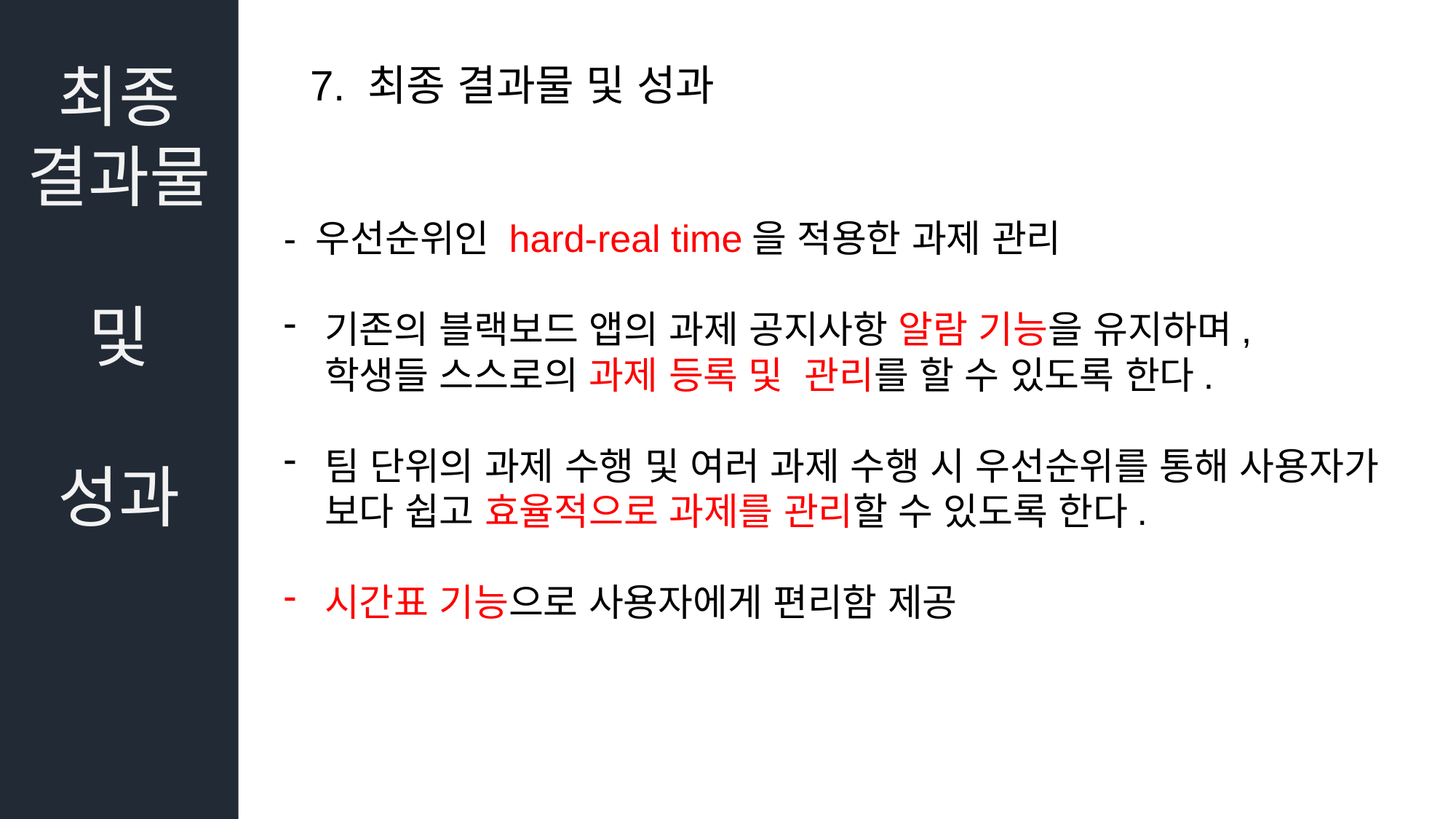

최종 결과물

및

성과

7. 최종 결과물 및 성과
- 우선순위인 hard-real time을 적용한 과제 관리

기존의 블랙보드 앱의 과제 공지사항 알람 기능을 유지하며,
학생들 스스로의 과제 등록 및  관리를 할 수 있도록 한다.

팀 단위의 과제 수행 및 여러 과제 수행 시 우선순위를 통해 사용자가 보다 쉽고 효율적으로 과제를 관리할 수 있도록 한다.

시간표 기능으로 사용자에게 편리함 제공